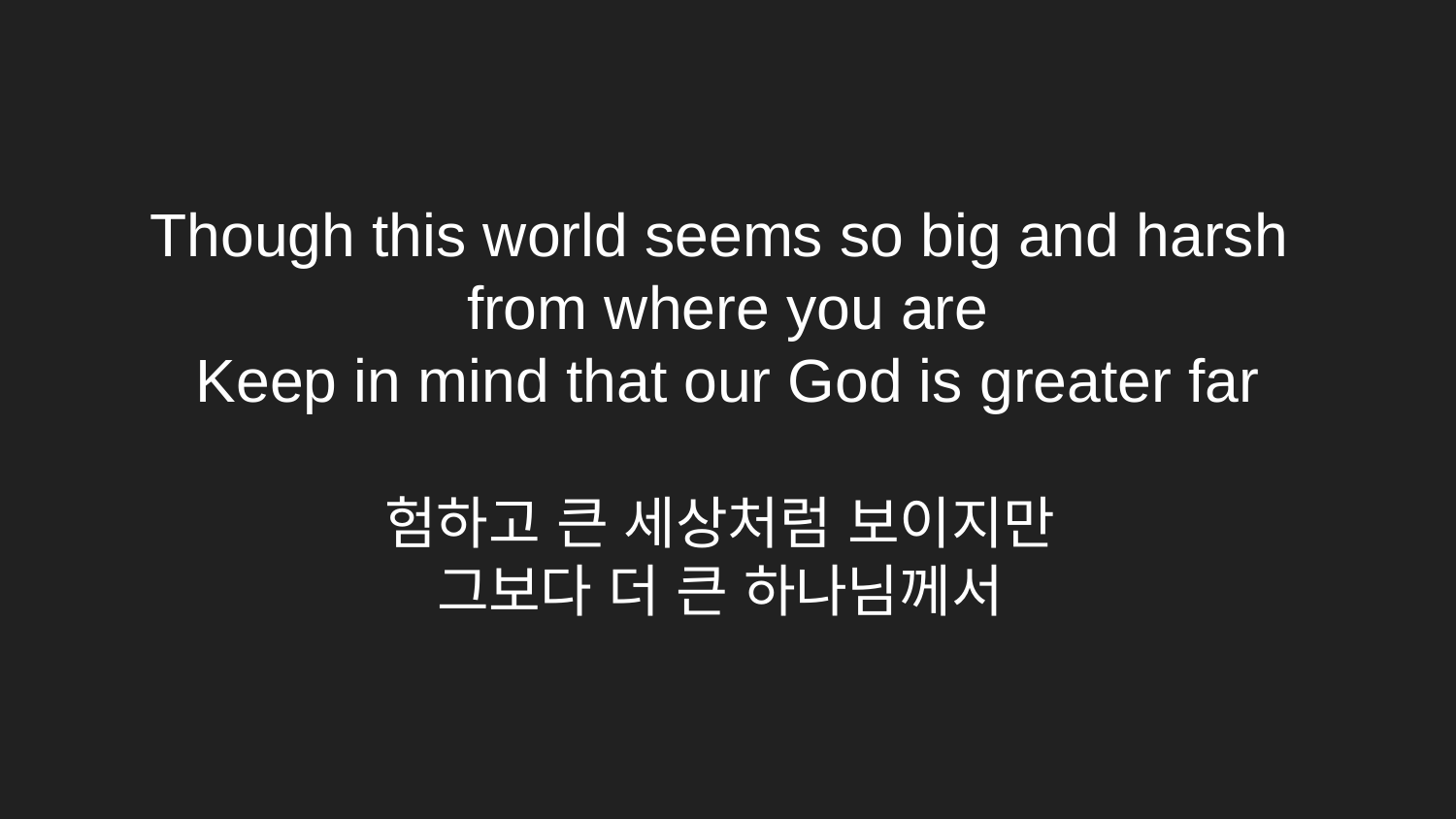

# Though this world seems so big and harsh from where you are Keep in mind that our God is greater far
험하고 큰 세상처럼 보이지만
그보다 더 큰 하나님께서